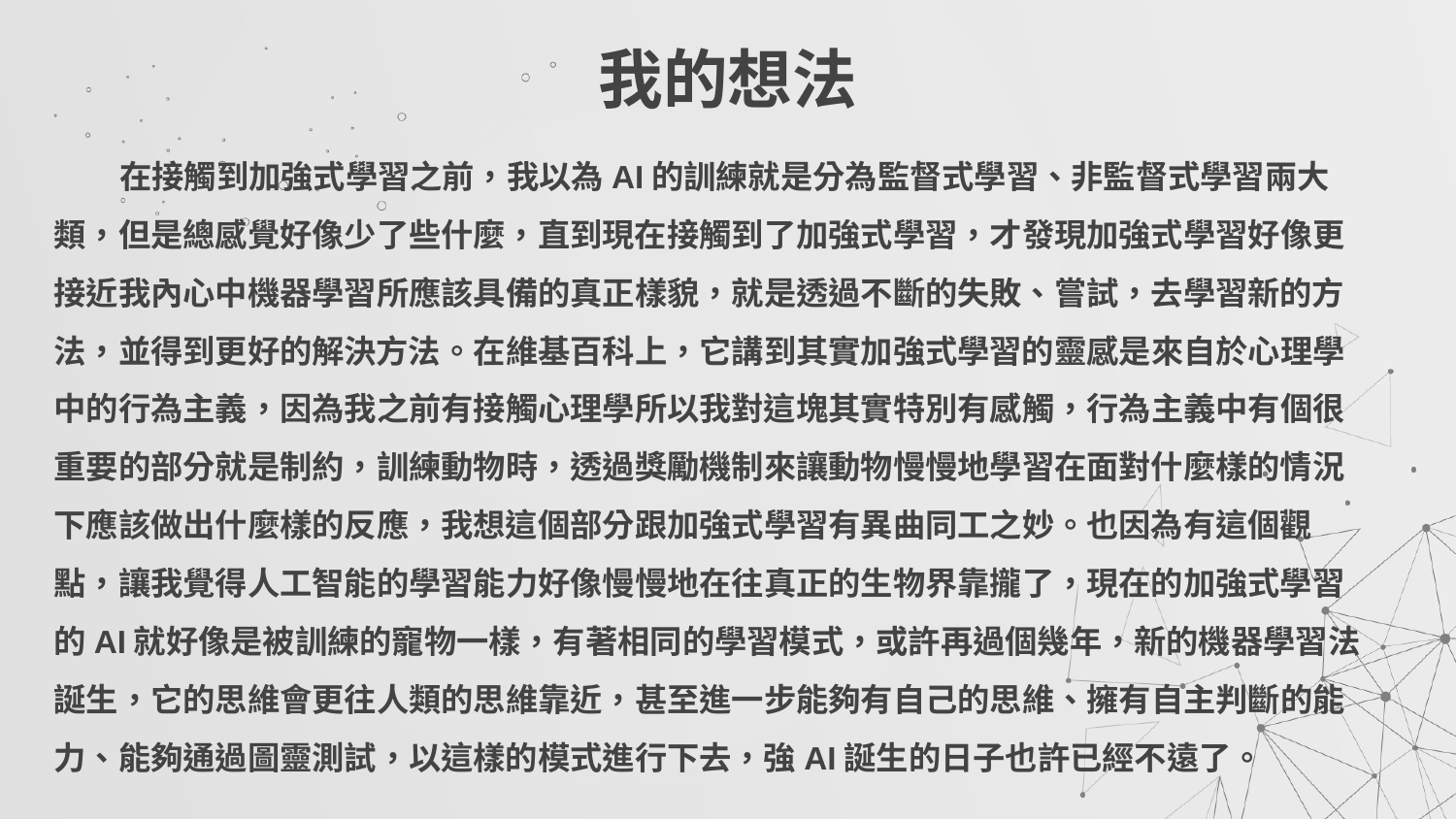

# 我的想法
        在接觸到加強式學習之前，我以為AI的訓練就是分為監督式學習、非監督式學習兩大類，但是總感覺好像少了些什麼，直到現在接觸到了加強式學習，才發現加強式學習好像更接近我內心中機器學習所應該具備的真正樣貌，就是透過不斷的失敗、嘗試，去學習新的方法，並得到更好的解決方法。在維基百科上，它講到其實加強式學習的靈感是來自於心理學中的行為主義，因為我之前有接觸心理學所以我對這塊其實特別有感觸，行為主義中有個很重要的部分就是制約，訓練動物時，透過獎勵機制來讓動物慢慢地學習在面對什麼樣的情況下應該做出什麼樣的反應，我想這個部分跟加強式學習有異曲同工之妙。也因為有這個觀點，讓我覺得人工智能的學習能力好像慢慢地在往真正的生物界靠攏了，現在的加強式學習的AI就好像是被訓練的寵物一樣，有著相同的學習模式，或許再過個幾年，新的機器學習法誕生，它的思維會更往人類的思維靠近，甚至進一步能夠有自己的思維、擁有自主判斷的能力、能夠通過圖靈測試，以這樣的模式進行下去，強AI誕生的日子也許已經不遠了。